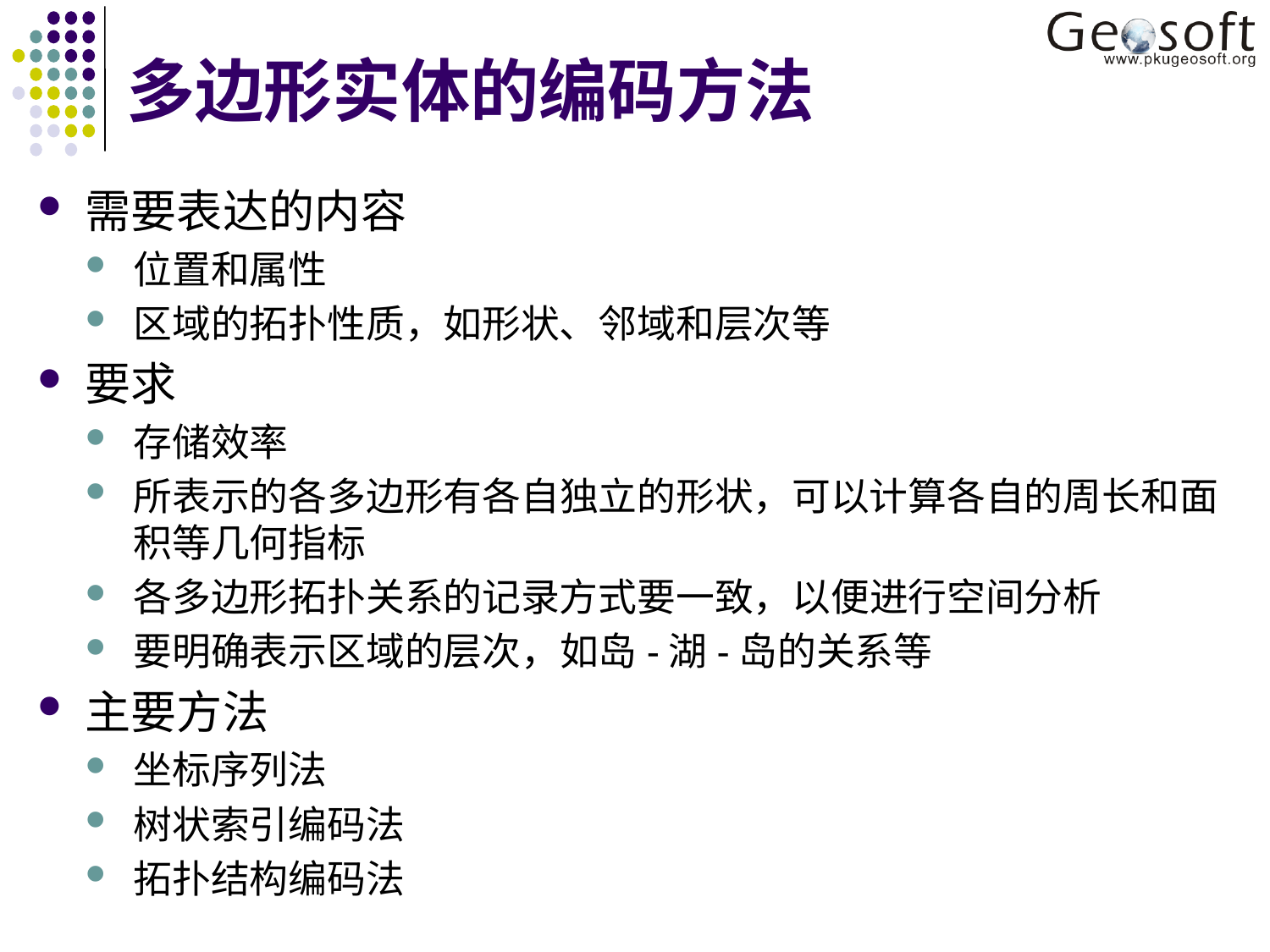

# 多边形实体的编码方法
需要表达的内容
位置和属性
区域的拓扑性质，如形状、邻域和层次等
要求
存储效率
所表示的各多边形有各自独立的形状，可以计算各自的周长和面积等几何指标
各多边形拓扑关系的记录方式要一致，以便进行空间分析
要明确表示区域的层次，如岛-湖-岛的关系等
主要方法
坐标序列法
树状索引编码法
拓扑结构编码法